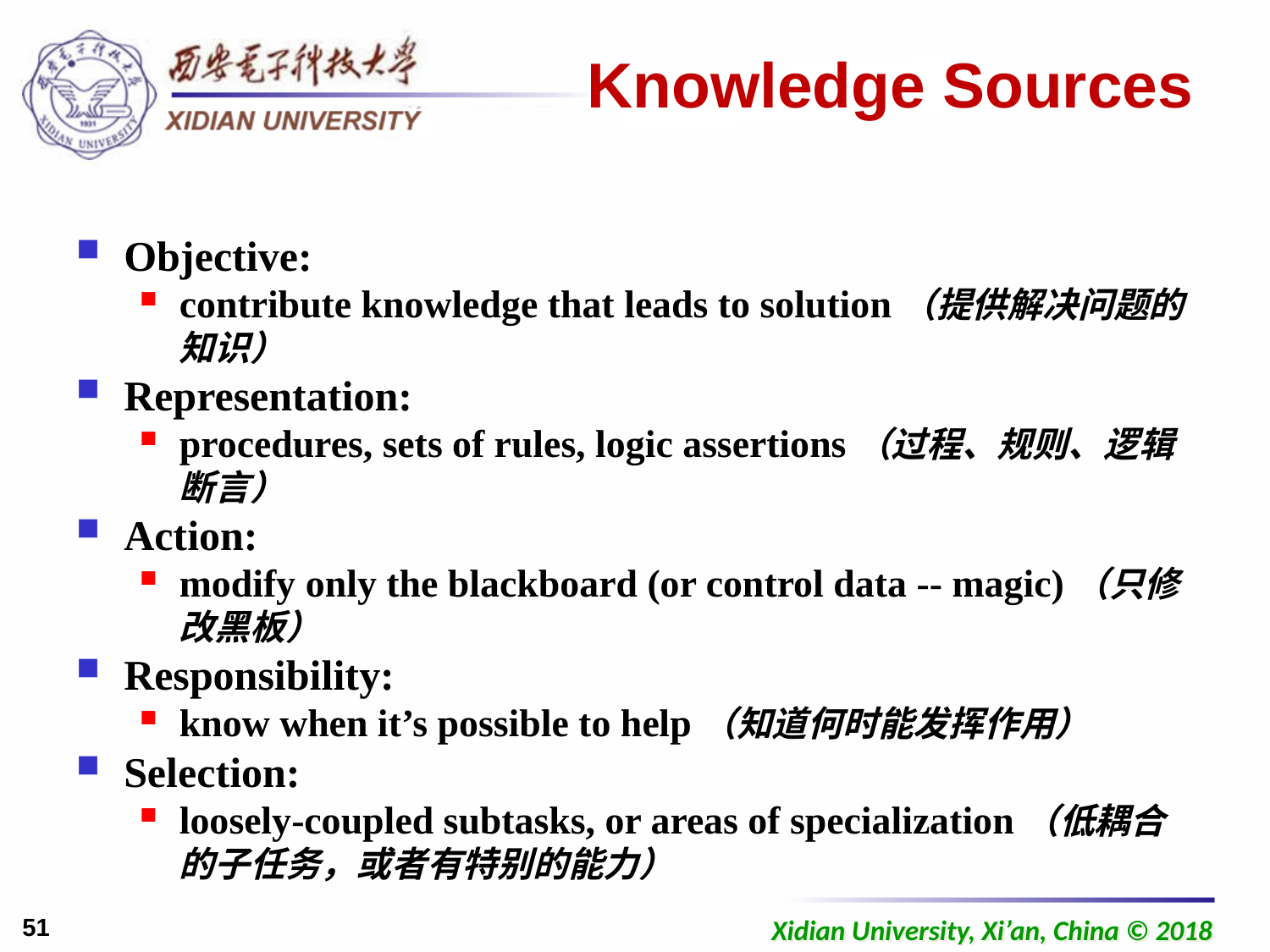

# Knowledge Sources
Objective:
contribute knowledge that leads to solution（提供解决问题的知识）
Representation:
procedures, sets of rules, logic assertions（过程、规则、逻辑断言）
Action:
modify only the blackboard (or control data -- magic)（只修改黑板）
Responsibility:
know when it’s possible to help（知道何时能发挥作用）
Selection:
loosely-coupled subtasks, or areas of specialization（低耦合的子任务，或者有特别的能力）